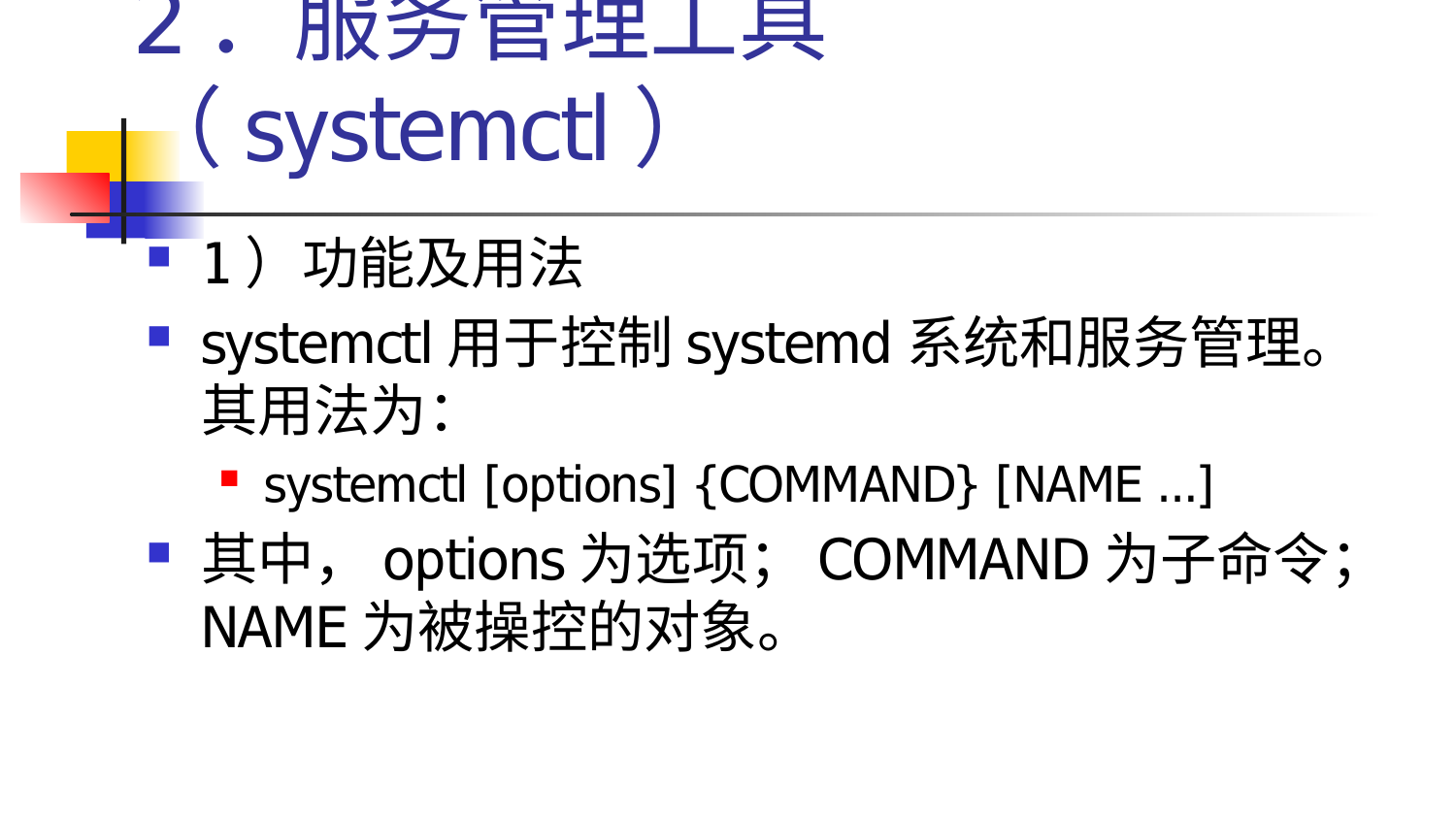

# 2．服务管理工具（systemctl）
1）功能及用法
systemctl用于控制systemd系统和服务管理。其用法为：
systemctl [options] {COMMAND} [NAME …]
其中，options为选项；COMMAND为子命令；NAME为被操控的对象。